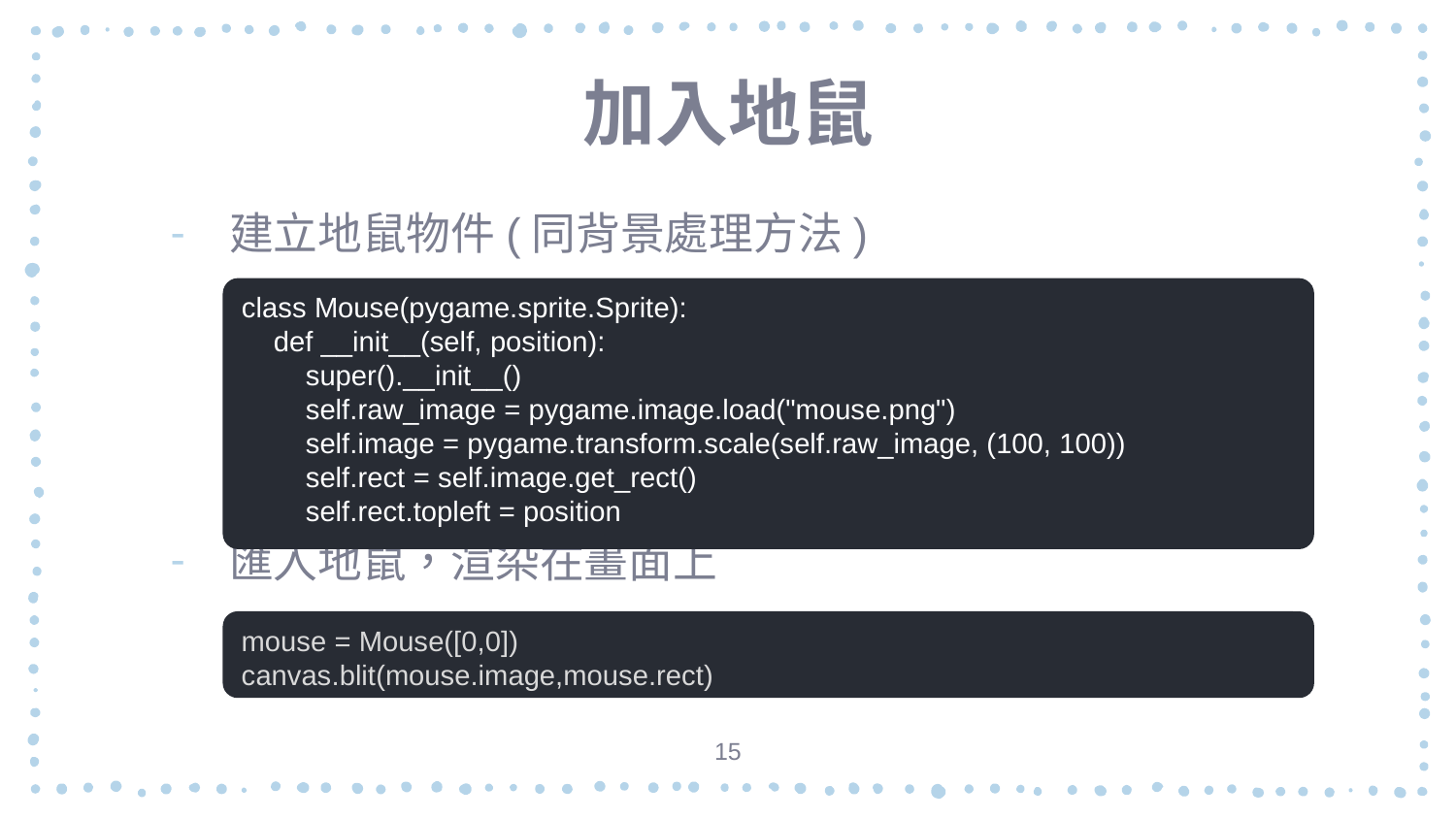

# 加入地鼠
建立地鼠物件(同背景處理方法)

匯入地鼠，渲染在畫面上
class Mouse(pygame.sprite.Sprite):
    def __init__(self, position):
        super().__init__()
        self.raw_image = pygame.image.load("mouse.png")
        self.image = pygame.transform.scale(self.raw_image, (100, 100))
        self.rect = self.image.get_rect()
        self.rect.topleft = position
mouse = Mouse([0,0])
canvas.blit(mouse.image,mouse.rect)
15